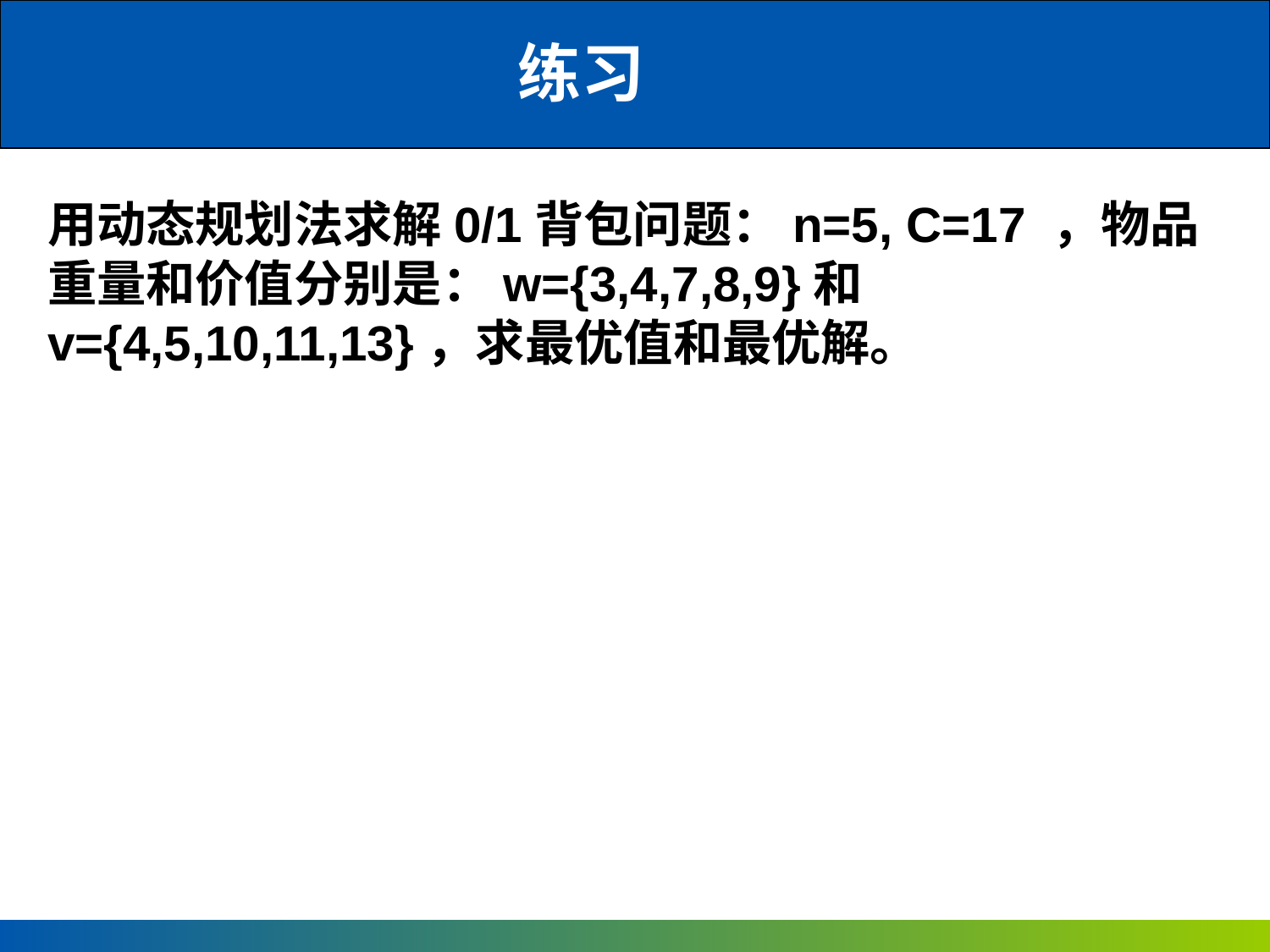

练习
用动态规划法求解0/1背包问题：n=5, C=17 ，物品重量和价值分别是：w={3,4,7,8,9}和 v={4,5,10,11,13}，求最优值和最优解。